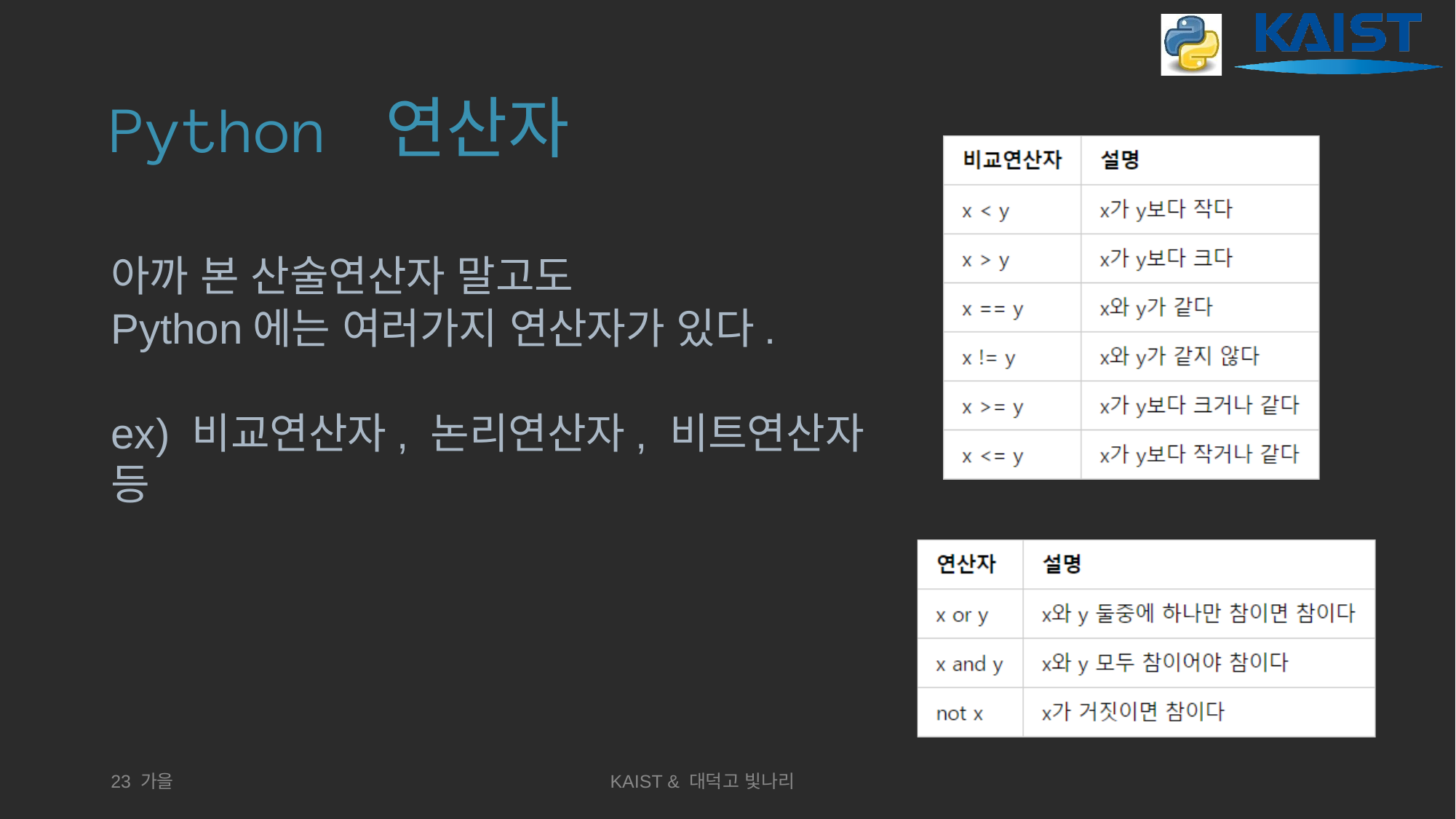

# Python 연산자

아까 본 산술연산자 말고도
Python에는 여러가지 연산자가 있다.

ex) 비교연산자, 논리연산자, 비트연산자 등

23 가을
KAIST & 대덕고 빛나리